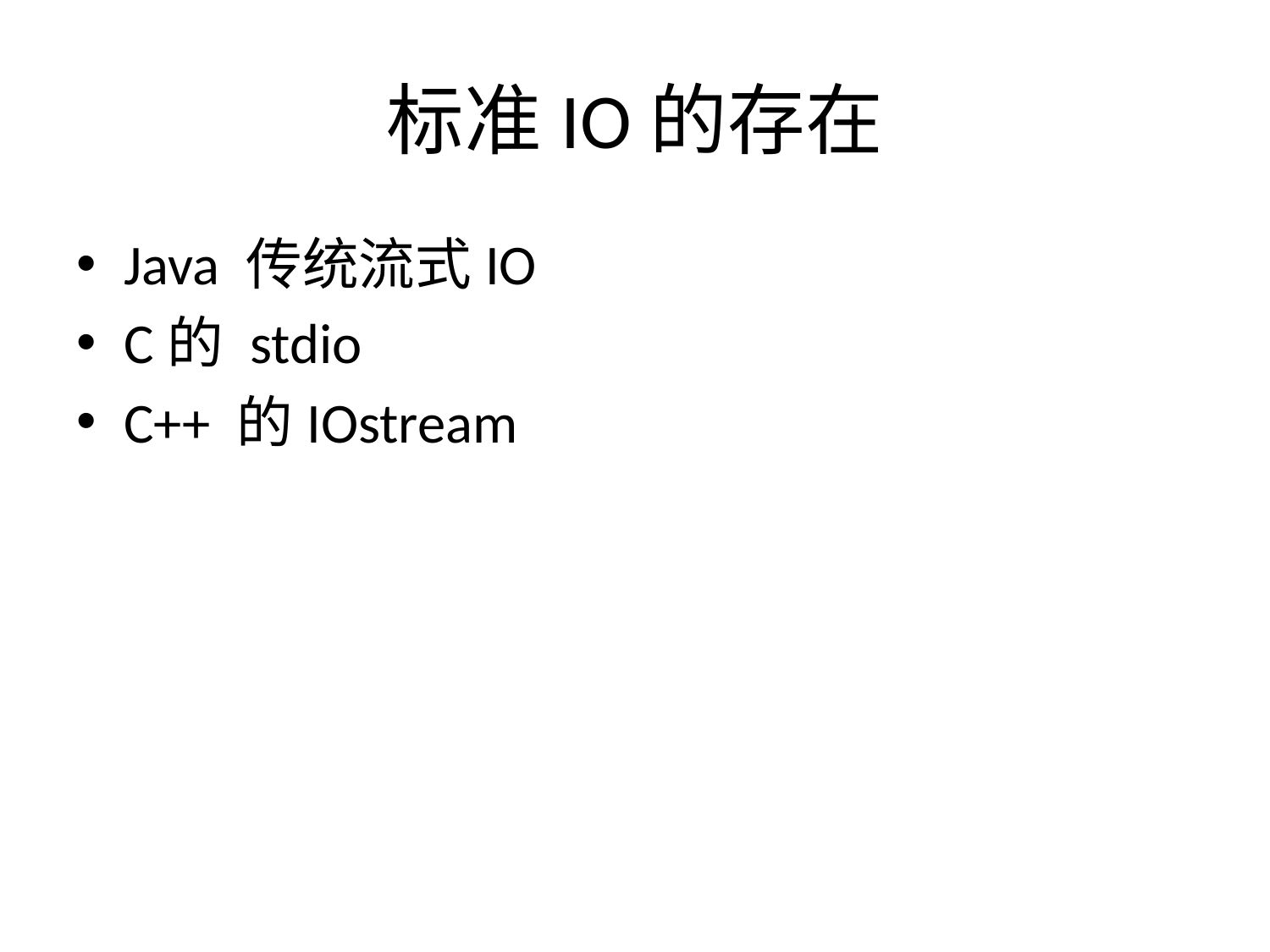

# 标准IO的存在
Java 传统流式IO
C的 stdio
C++ 的IOstream